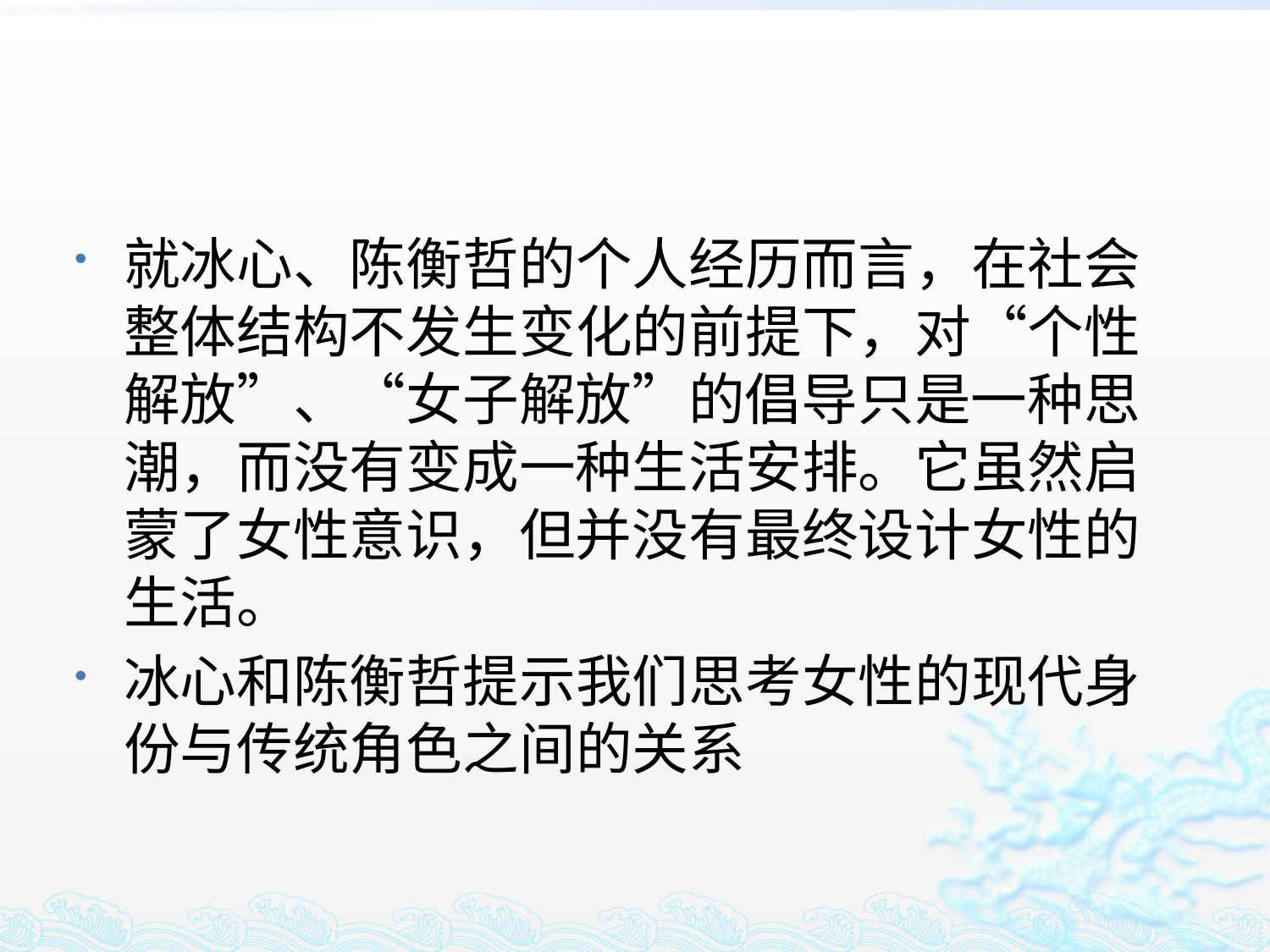

#
就冰心、陈衡哲的个人经历而言，在社会整体结构不发生变化的前提下，对“个性解放”、“女子解放”的倡导只是一种思潮，而没有变成一种生活安排。它虽然启蒙了女性意识，但并没有最终设计女性的生活。
冰心和陈衡哲提示我们思考女性的现代身份与传统角色之间的关系